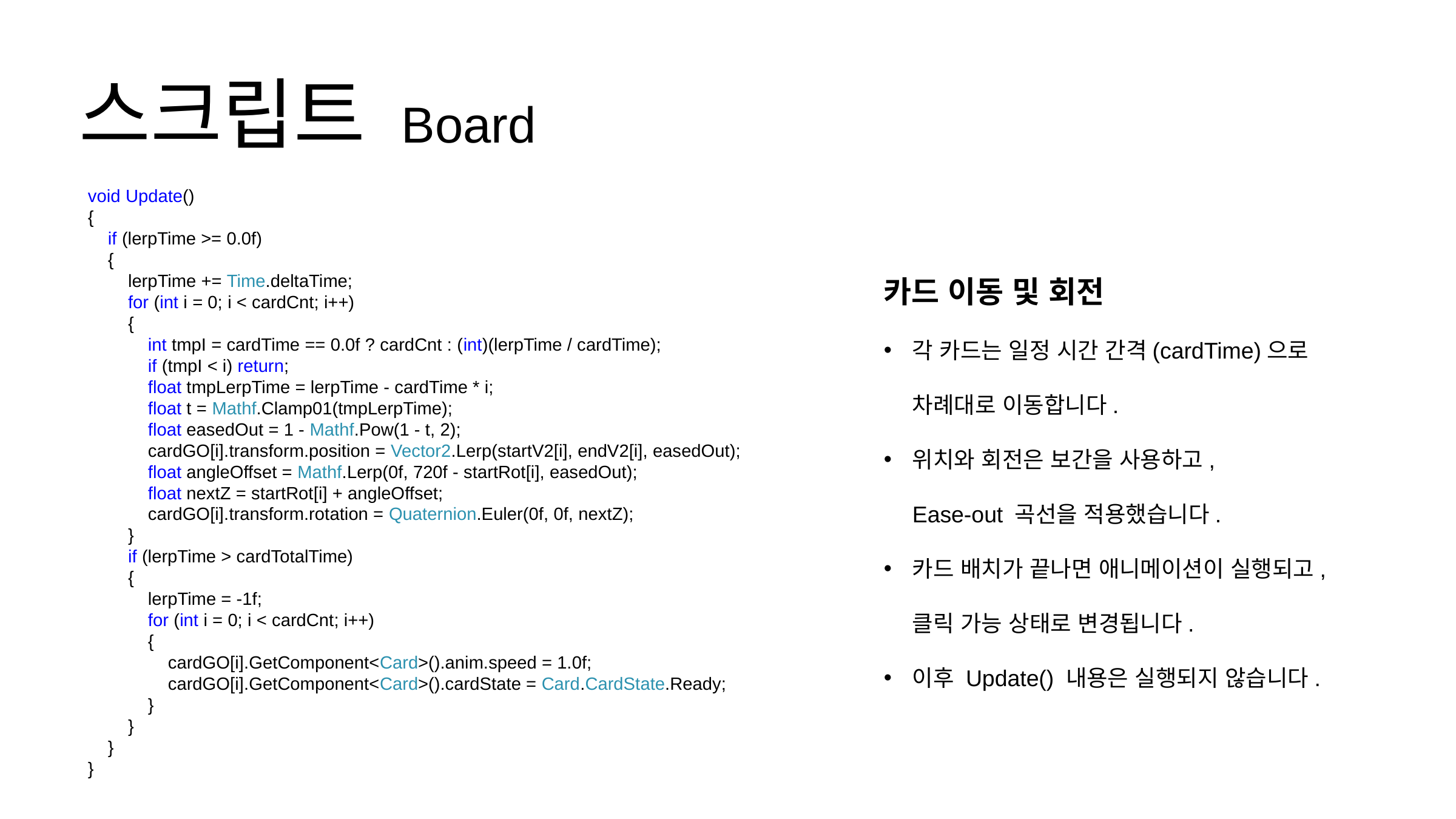

스크립트 Board
void Update()
{
    if (lerpTime >= 0.0f)
    {
        lerpTime += Time.deltaTime;
        for (int i = 0; i < cardCnt; i++)
        {
            int tmpI = cardTime == 0.0f ? cardCnt : (int)(lerpTime / cardTime);
            if (tmpI < i) return;
            float tmpLerpTime = lerpTime - cardTime * i;
            float t = Mathf.Clamp01(tmpLerpTime);
            float easedOut = 1 - Mathf.Pow(1 - t, 2);
            cardGO[i].transform.position = Vector2.Lerp(startV2[i], endV2[i], easedOut);
            float angleOffset = Mathf.Lerp(0f, 720f - startRot[i], easedOut);
            float nextZ = startRot[i] + angleOffset;
            cardGO[i].transform.rotation = Quaternion.Euler(0f, 0f, nextZ);
        }
        if (lerpTime > cardTotalTime)
        {
            lerpTime = -1f;
            for (int i = 0; i < cardCnt; i++)
            {
                cardGO[i].GetComponent<Card>().anim.speed = 1.0f;
                cardGO[i].GetComponent<Card>().cardState = Card.CardState.Ready;
            }
        }
    }
}
카드 이동 및 회전
각 카드는 일정 시간 간격(cardTime)으로
차례대로 이동합니다.
위치와 회전은 보간을 사용하고,
Ease-out 곡선을 적용했습니다.
카드 배치가 끝나면 애니메이션이 실행되고,
클릭 가능 상태로 변경됩니다.
이후 Update() 내용은 실행되지 않습니다.